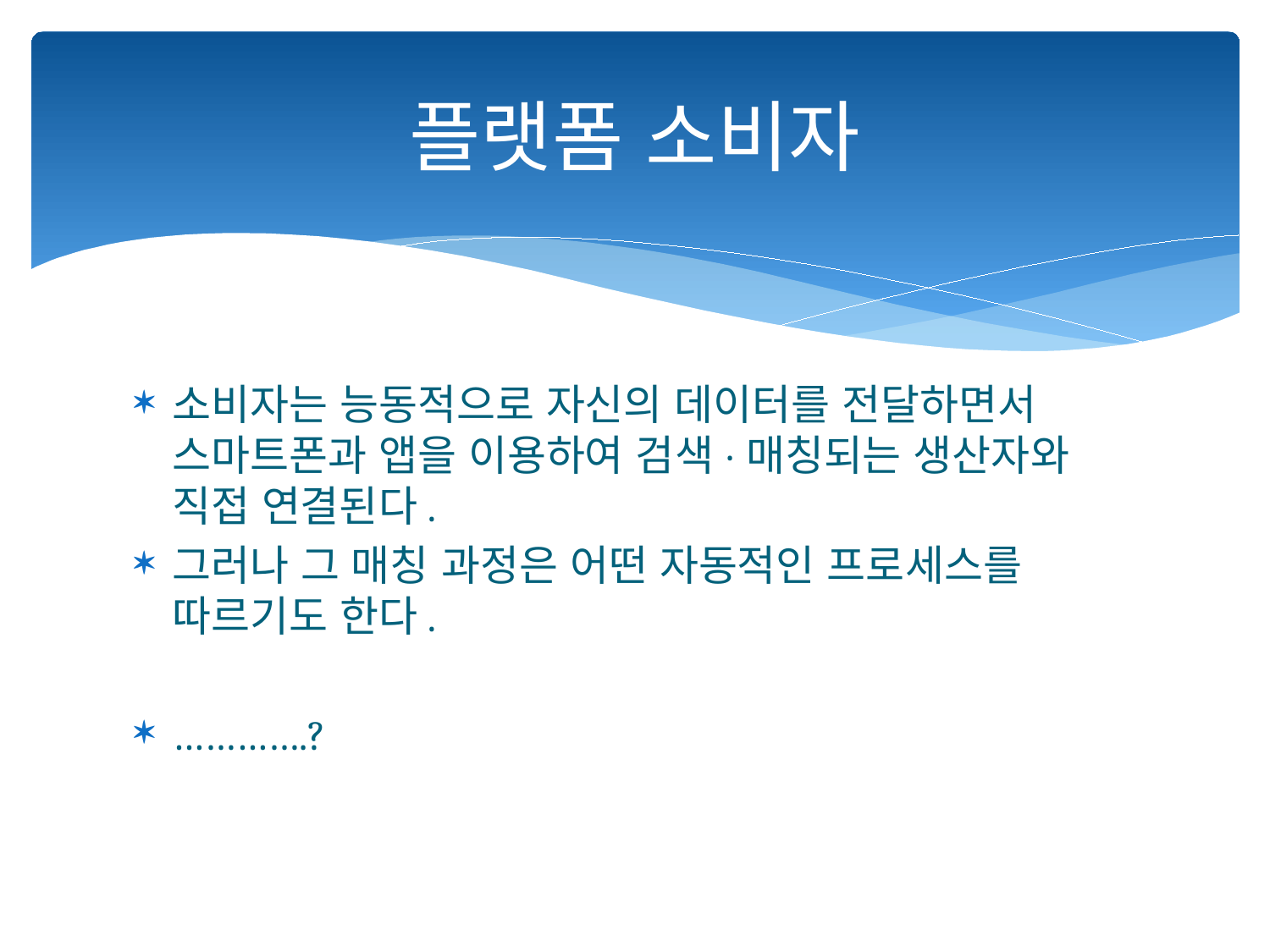

# 플랫폼 소비자
소비자는 능동적으로 자신의 데이터를 전달하면서 스마트폰과 앱을 이용하여 검색·매칭되는 생산자와 직접 연결된다.
그러나 그 매칭 과정은 어떤 자동적인 프로세스를 따르기도 한다.

………….?